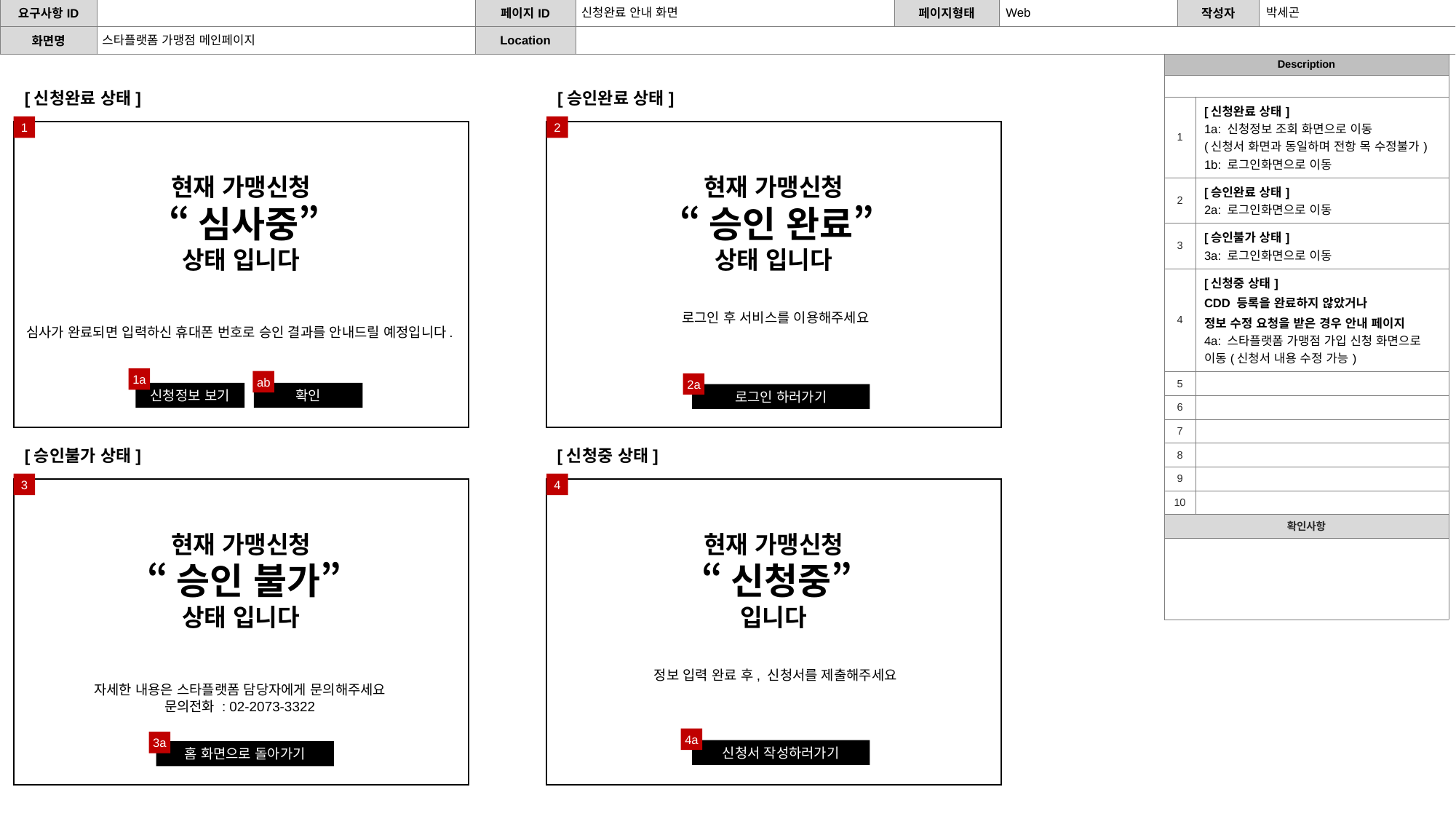

신청완료 안내 화면
Web
박세곤
스타플랫폼 가맹점 메인페이지
| Description |  |
| --- | --- |
|  |  |
| 1 | [신청완료 상태] 1a: 신청정보 조회 화면으로 이동 (신청서 화면과 동일하며 전항 목 수정불가) 1b: 로그인화면으로 이동 |
| 2 | [승인완료 상태] 2a: 로그인화면으로 이동 |
| 3 | [승인불가 상태] 3a: 로그인화면으로 이동 |
| 4 | [신청중 상태] CDD 등록을 완료하지 않았거나 정보 수정 요청을 받은 경우 안내 페이지 4a: 스타플랫폼 가맹점 가입 신청 화면으로 이동(신청서 내용 수정 가능) |
| 5 |  |
| 6 |  |
| 7 |  |
| 8 |  |
| 9 |  |
| 10 |  |
| 확인사항 |  |
|  |  |
[신청완료 상태]
[승인완료 상태]
1
2

현재 가맹신청
 “심사중”
상태 입니다
현재 가맹신청
 “승인 완료”
상태 입니다
로그인 후 서비스를 이용해주세요
심사가 완료되면 입력하신 휴대폰 번호로 승인 결과를 안내드릴 예정입니다.
1a
ab
2a
신청정보 보기
확인
로그인 하러가기
[승인불가 상태]
[신청중 상태]
3
4

현재 가맹신청
 “승인 불가”
상태 입니다
현재 가맹신청
 “신청중”
입니다
정보 입력 완료 후, 신청서를 제출해주세요
자세한 내용은 스타플랫폼 담당자에게 문의해주세요
문의전화 : 02-2073-3322
4a
3a
신청서 작성하러가기
홈 화면으로 돌아가기